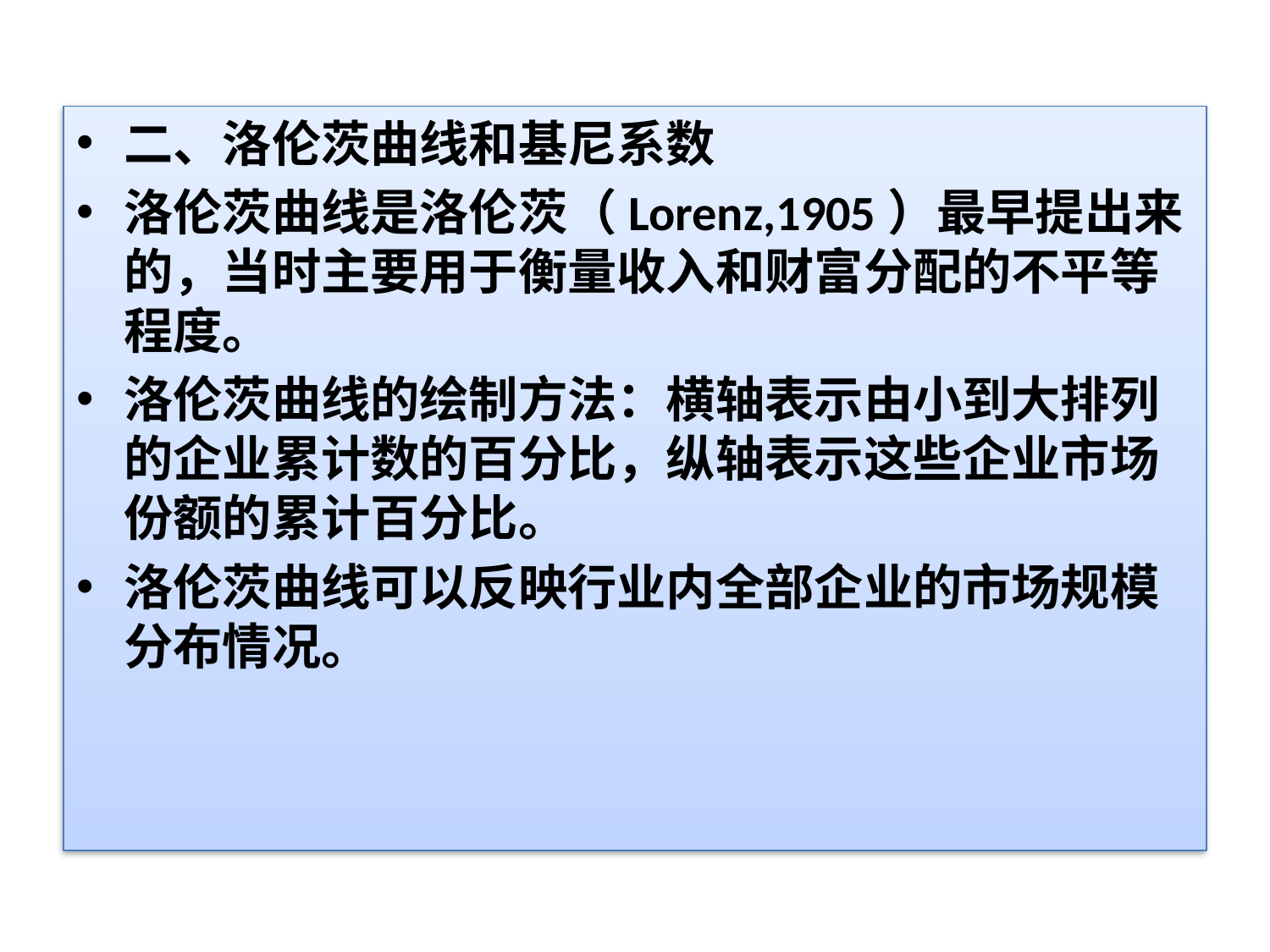

#
二、洛伦茨曲线和基尼系数
洛伦茨曲线是洛伦茨（Lorenz,1905）最早提出来的，当时主要用于衡量收入和财富分配的不平等程度。
洛伦茨曲线的绘制方法：横轴表示由小到大排列的企业累计数的百分比，纵轴表示这些企业市场份额的累计百分比。
洛伦茨曲线可以反映行业内全部企业的市场规模分布情况。